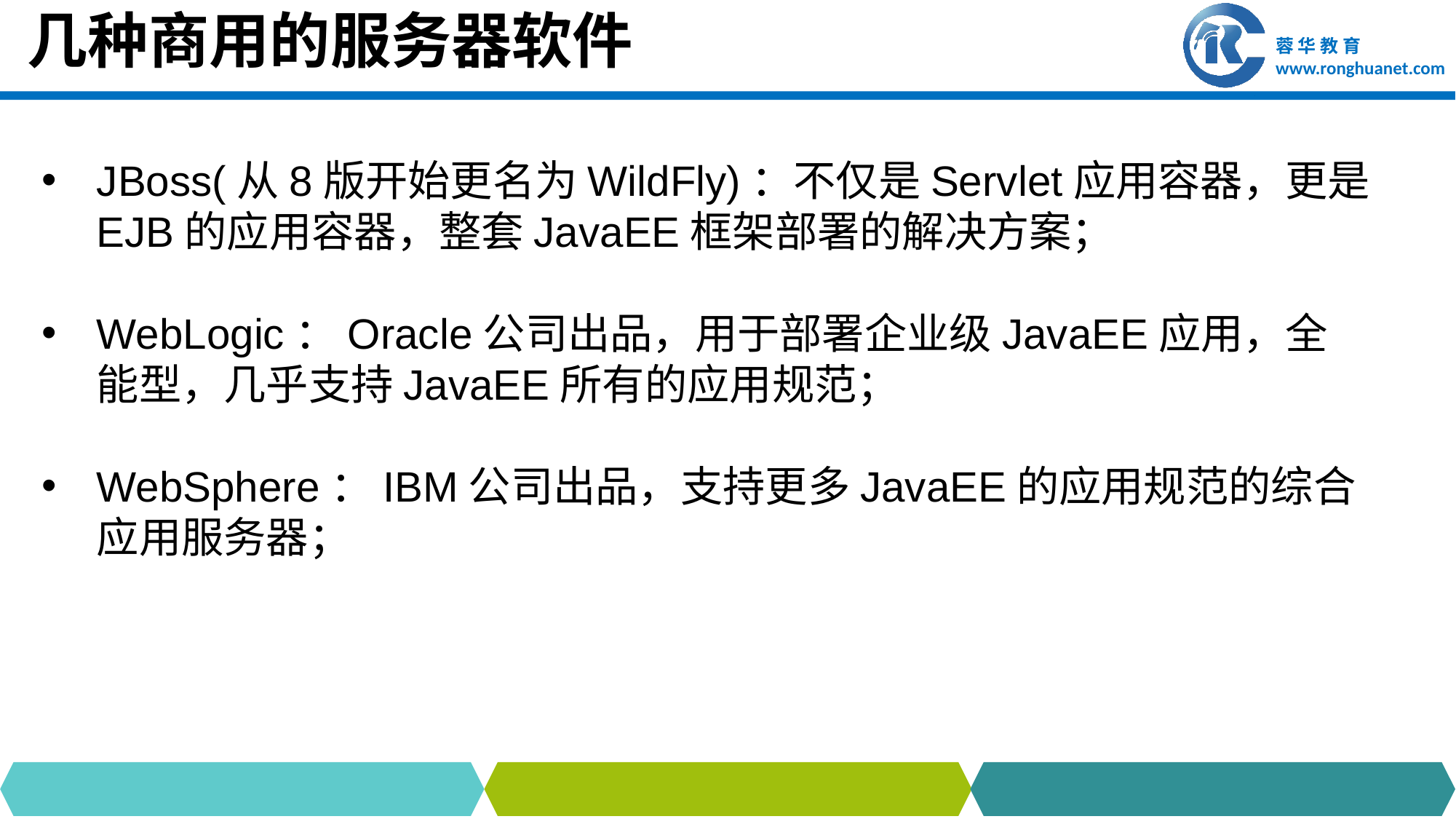

# 几种商用的服务器软件
JBoss(从8版开始更名为WildFly)：不仅是Servlet应用容器，更是EJB的应用容器，整套JavaEE框架部署的解决方案；

WebLogic：Oracle公司出品，用于部署企业级JavaEE应用，全能型，几乎支持JavaEE所有的应用规范；

WebSphere：IBM公司出品，支持更多JavaEE的应用规范的综合应用服务器；